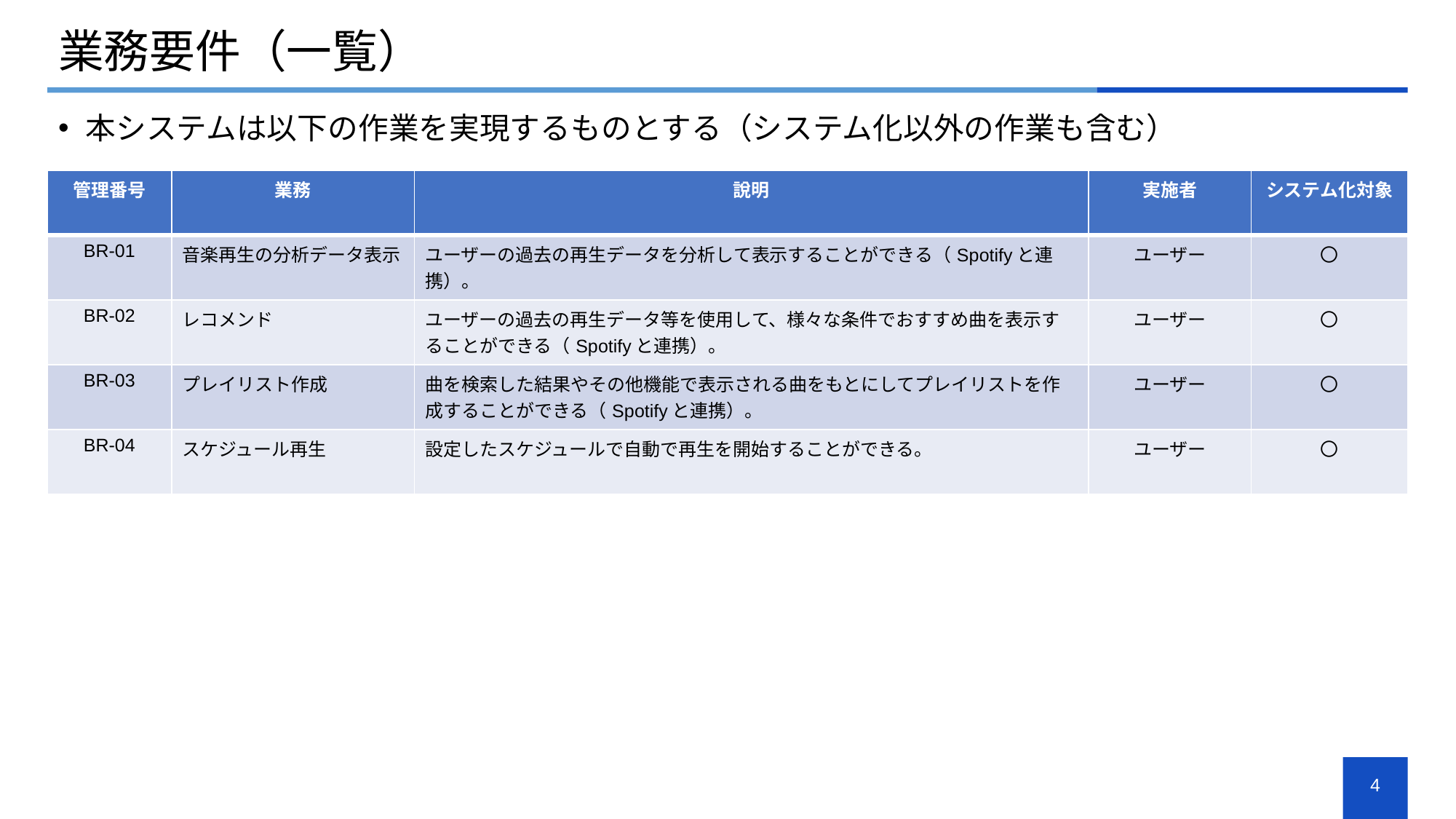

# 業務要件（一覧）
本システムは以下の作業を実現するものとする（システム化以外の作業も含む）
| 管理番号 | 業務 | 說明 | 実施者 | システム化対象 |
| --- | --- | --- | --- | --- |
| BR-01 | 音楽再生の分析データ表示 | ユーザーの過去の再生データを分析して表示することができる（Spotifyと連携）。 | ユーザー | 〇 |
| BR-02 | レコメンド | ユーザーの過去の再生データ等を使用して、様々な条件でおすすめ曲を表示することができる（Spotifyと連携）。 | ユーザー | 〇 |
| BR-03 | プレイリスト作成 | 曲を検索した結果やその他機能で表示される曲をもとにしてプレイリストを作成することができる（Spotifyと連携）。 | ユーザー | 〇 |
| BR-04 | スケジュール再生 | 設定したスケジュールで自動で再生を開始することができる。 | ユーザー | 〇 |
4